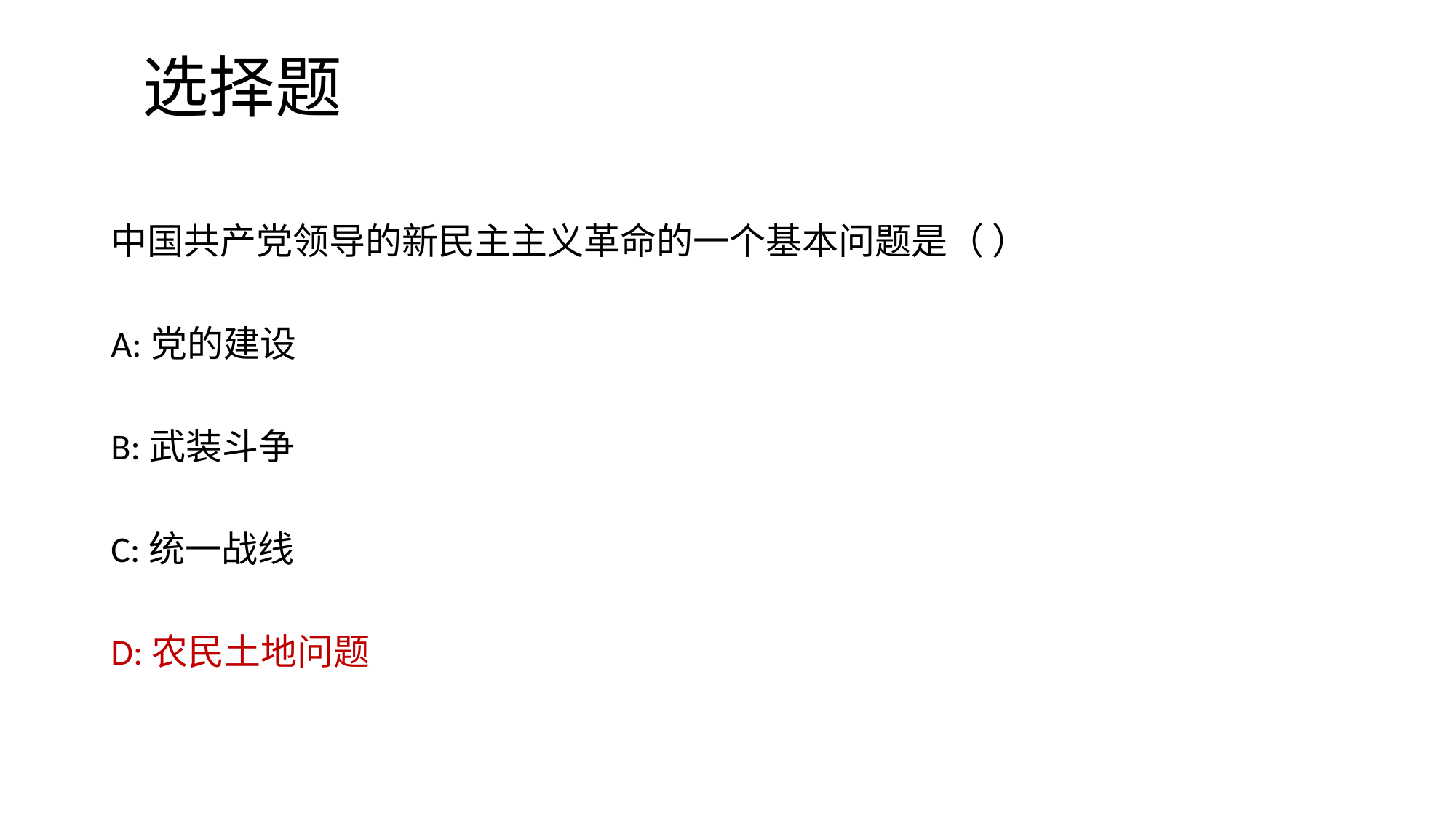

# 选择题
中国共产党领导的新民主主义革命的一个基本问题是（ ）
A:党的建设
B:武装斗争
C:统一战线
D:农民土地问题